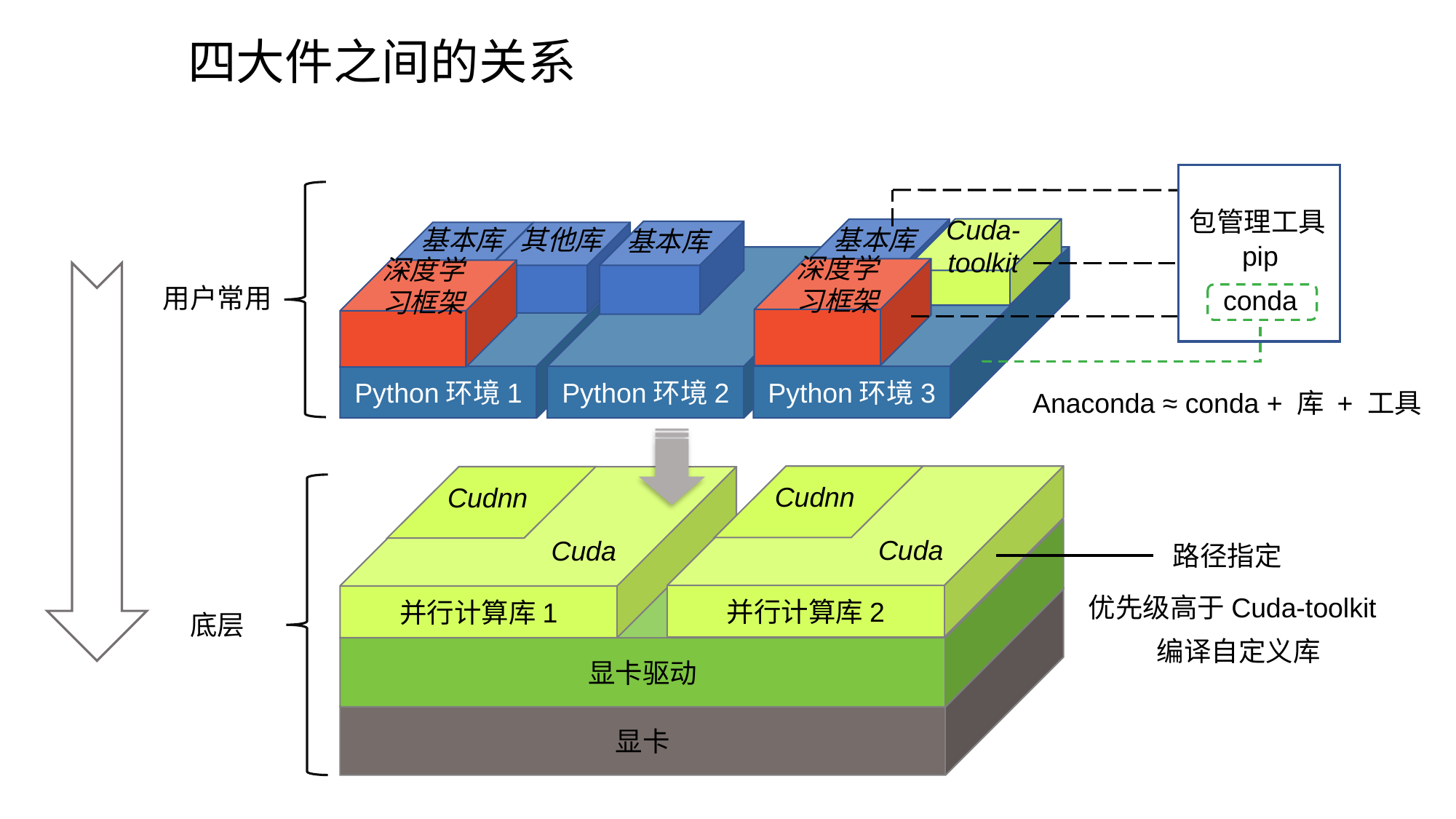

四大件之间的关系

包管理工具
Cuda-toolkit
基本库
其他库
基本库
基本库

pip
深度学习框架
Python环境1
深度学习框架
Python环境2
Python环境3

用户常用
conda

Anaconda ≈ conda + 库 + 工具

并行计算库2

并行计算库1

Cudnn
Cudnn
显卡驱动
Cuda
Cuda
路径指定
优先级高于Cuda-toolkit
显卡
底层
编译自定义库